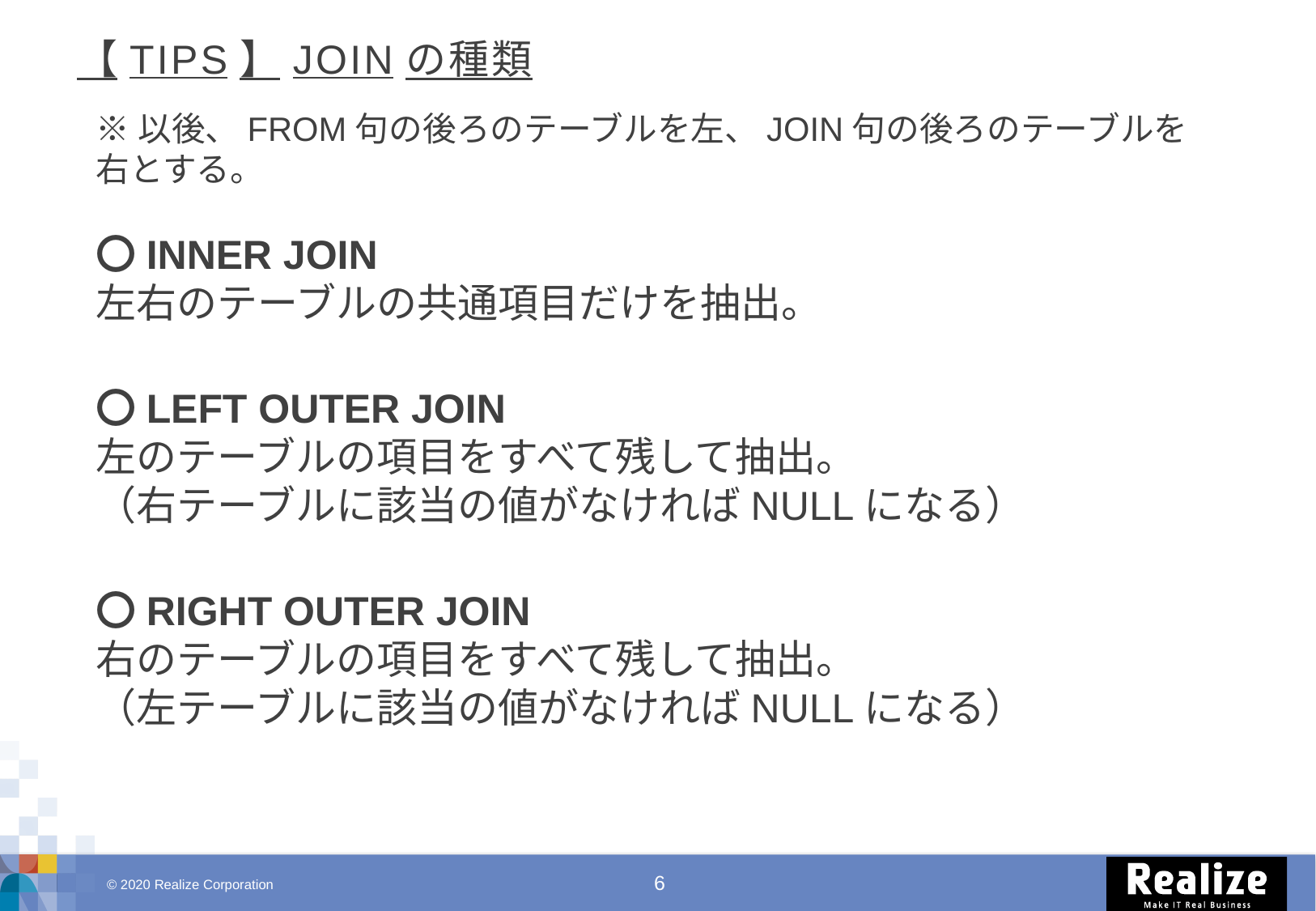

# 【TIPS】JOINの種類
※以後、FROM句の後ろのテーブルを左、JOIN句の後ろのテーブルを右とする。

〇INNER JOIN
左右のテーブルの共通項目だけを抽出。

〇LEFT OUTER JOIN
左のテーブルの項目をすべて残して抽出。
（右テーブルに該当の値がなければNULLになる）

〇RIGHT OUTER JOIN
右のテーブルの項目をすべて残して抽出。
（左テーブルに該当の値がなければNULLになる）